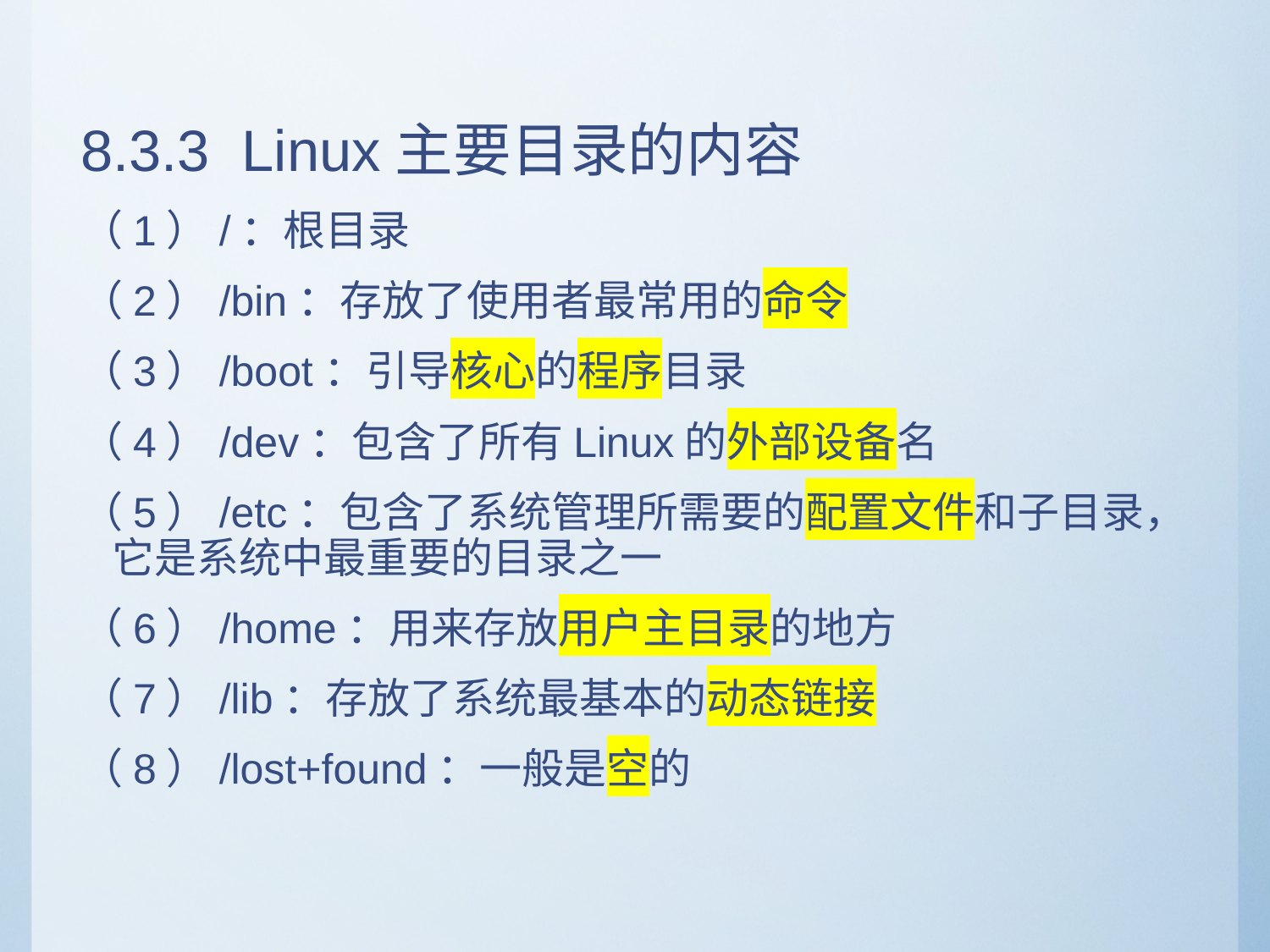

# 8.3.3  Linux主要目录的内容
（1）/：根目录
（2）/bin：存放了使用者最常用的命令
（3）/boot：引导核心的程序目录
（4）/dev：包含了所有Linux的外部设备名
（5）/etc：包含了系统管理所需要的配置文件和子目录，它是系统中最重要的目录之一
（6）/home：用来存放用户主目录的地方
（7）/lib：存放了系统最基本的动态链接
（8）/lost+found：一般是空的